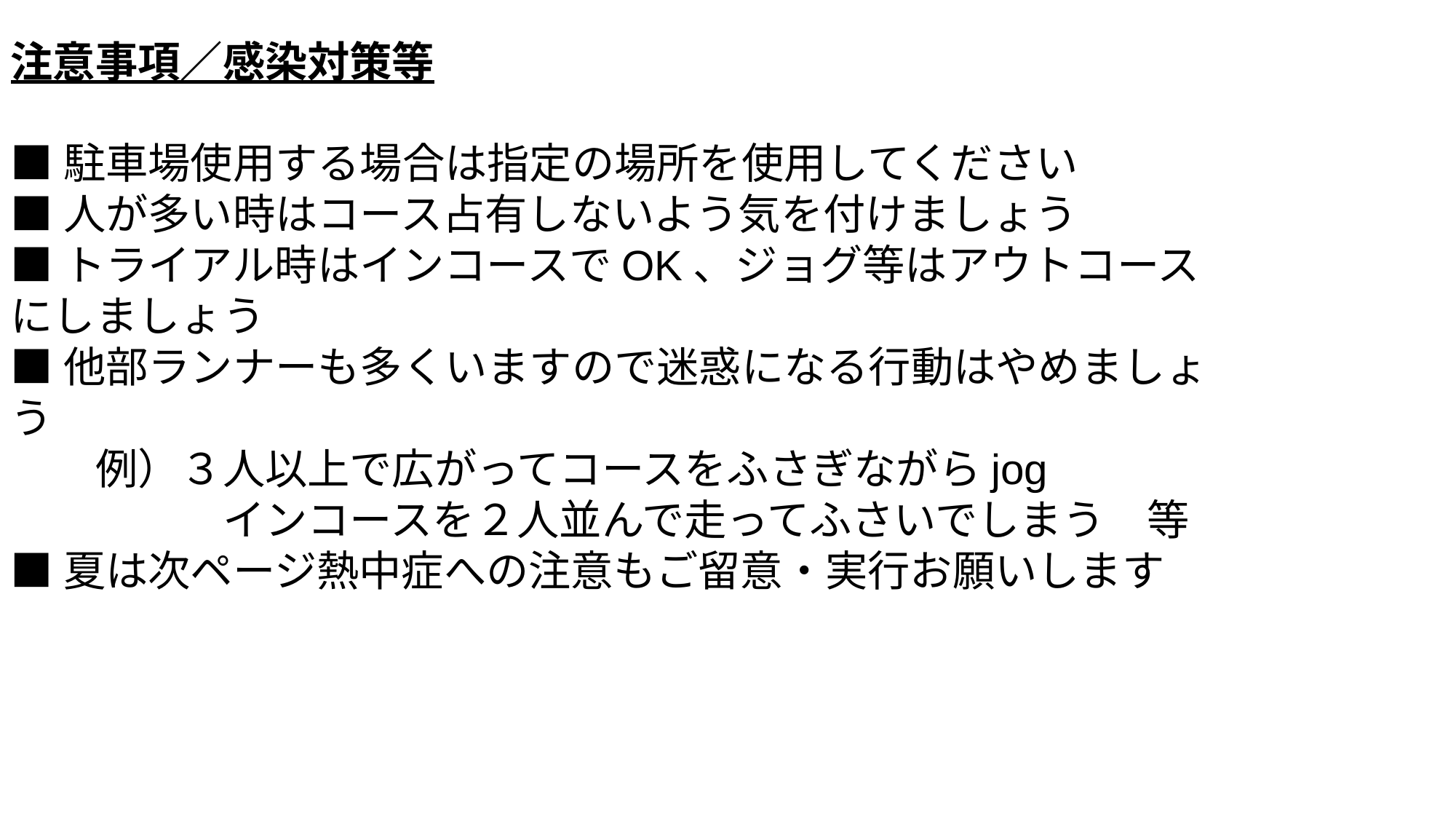

注意事項／感染対策等

■駐車場使用する場合は指定の場所を使用してください
■人が多い時はコース占有しないよう気を付けましょう
■トライアル時はインコースでOK、ジョグ等はアウトコースにしましょう
■他部ランナーも多くいますので迷惑になる行動はやめましょう
　　例）３人以上で広がってコースをふさぎながらjog
　　　　　インコースを２人並んで走ってふさいでしまう　等
■夏は次ページ熱中症への注意もご留意・実行お願いします